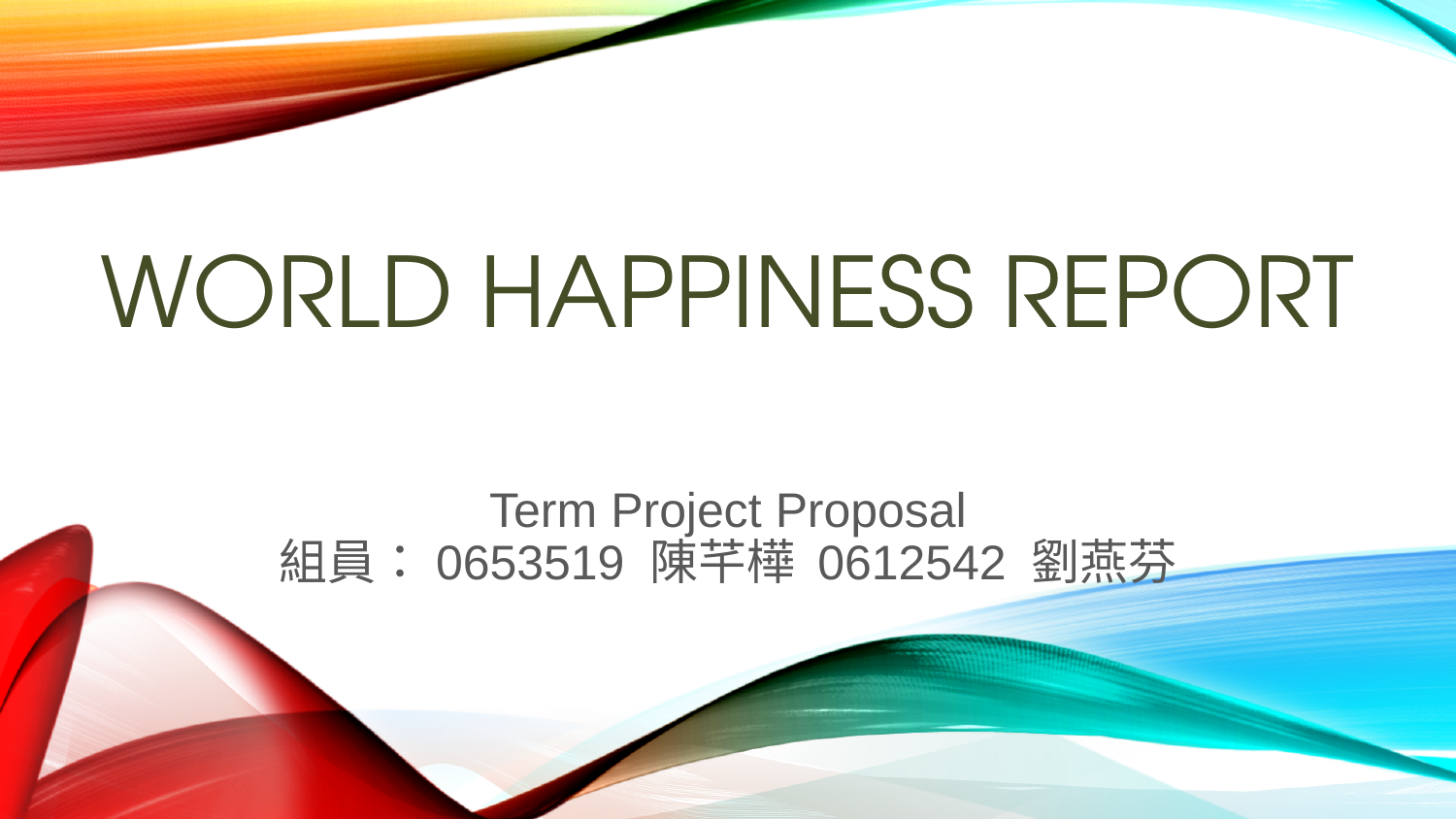

# World Happiness Report
Term Project Proposal
組員：0653519 陳芊樺 0612542 劉燕芬